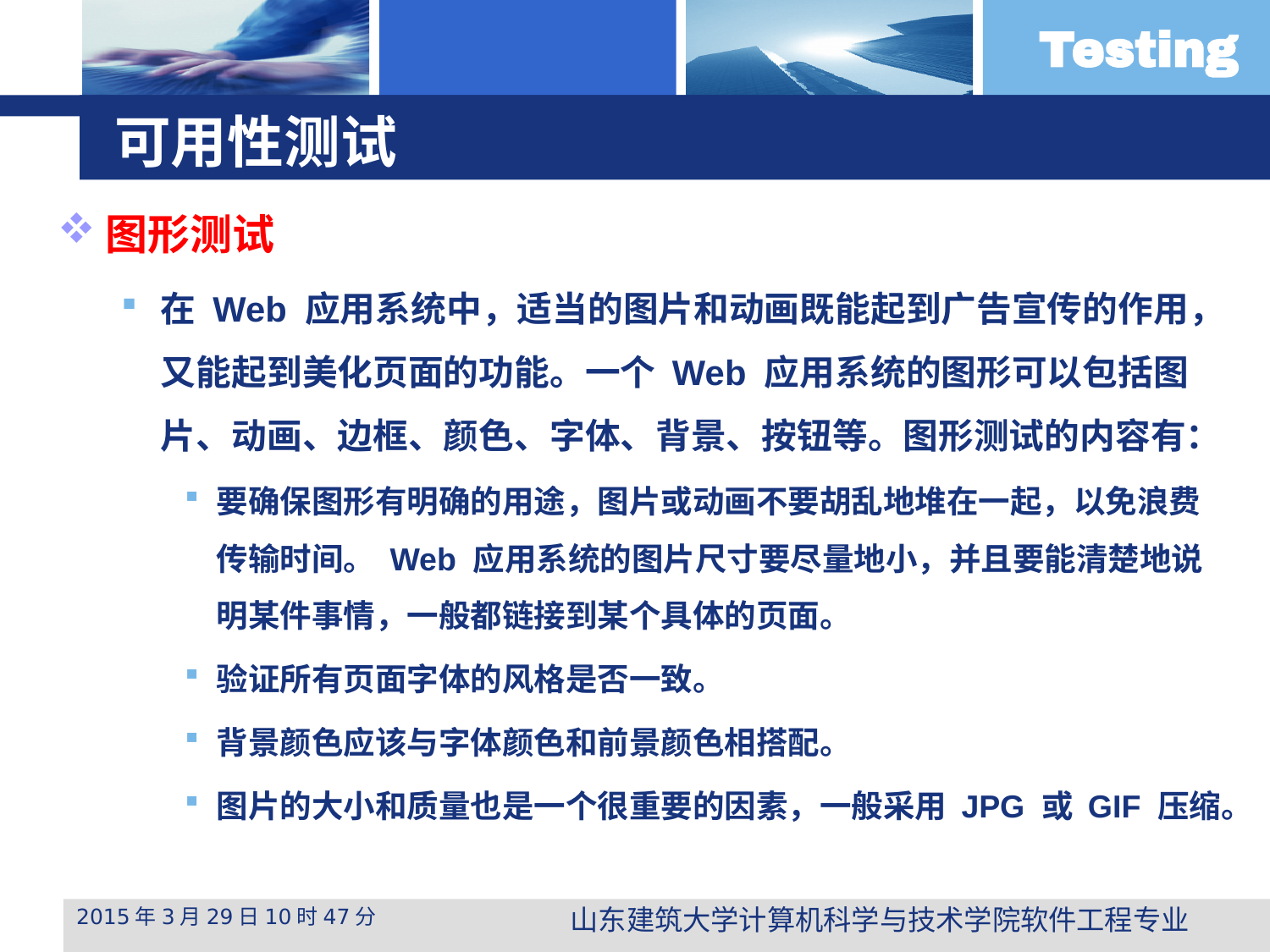

# 可用性测试
图形测试
在 Web 应用系统中，适当的图片和动画既能起到广告宣传的作用，又能起到美化页面的功能。一个 Web 应用系统的图形可以包括图片、动画、边框、颜色、字体、背景、按钮等。图形测试的内容有：
要确保图形有明确的用途，图片或动画不要胡乱地堆在一起，以免浪费传输时间。 Web 应用系统的图片尺寸要尽量地小，并且要能清楚地说明某件事情，一般都链接到某个具体的页面。
验证所有页面字体的风格是否一致。
背景颜色应该与字体颜色和前景颜色相搭配。
图片的大小和质量也是一个很重要的因素，一般采用 JPG 或 GIF 压缩。
山东建筑大学计算机科学与技术学院软件工程专业
2015年3月29日10时47分